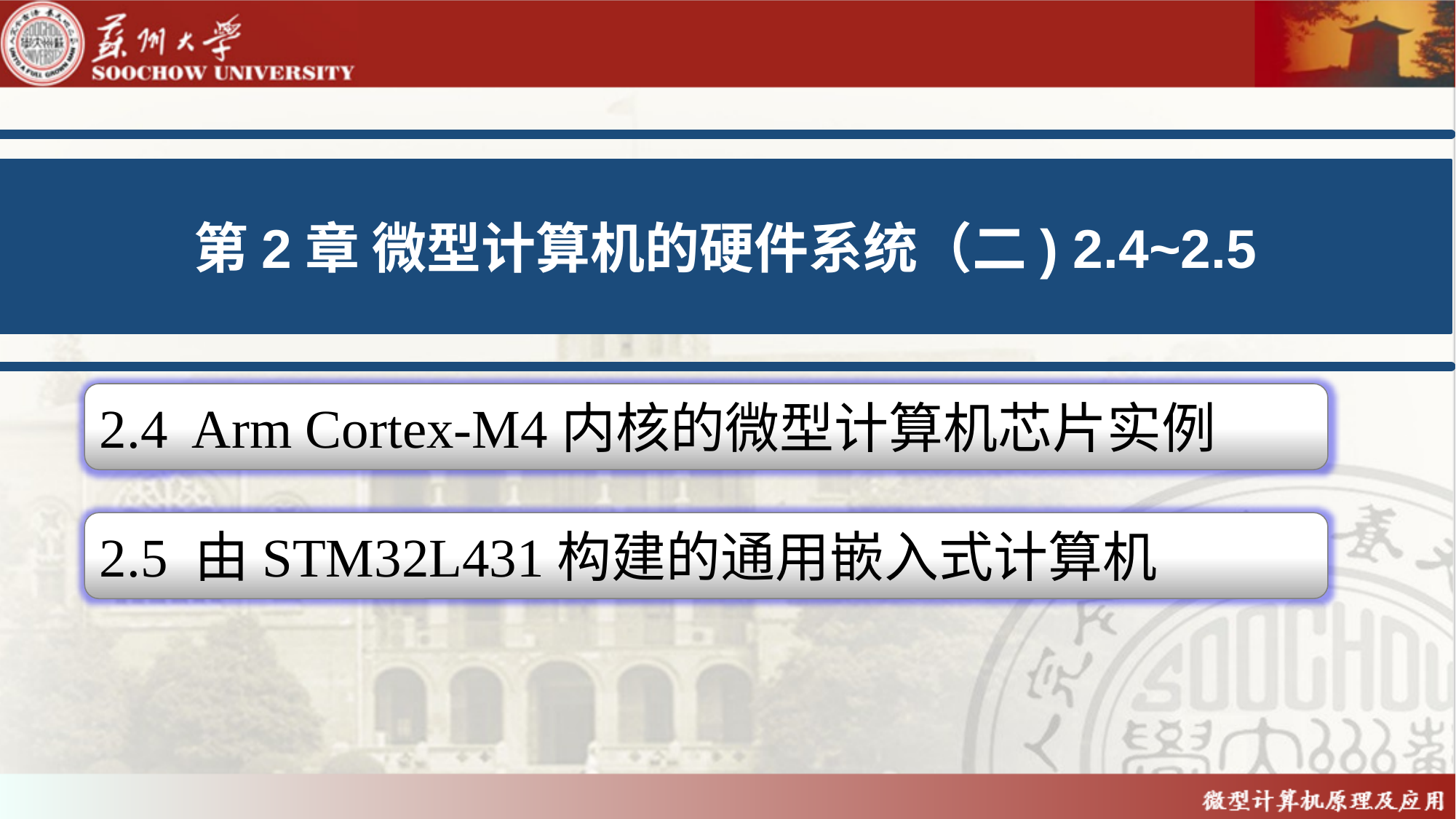

第2章 微型计算机的硬件系统（二) 2.4~2.5
2.4  Arm Cortex-M4内核的微型计算机芯片实例
2.5 由STM32L431构建的通用嵌入式计算机